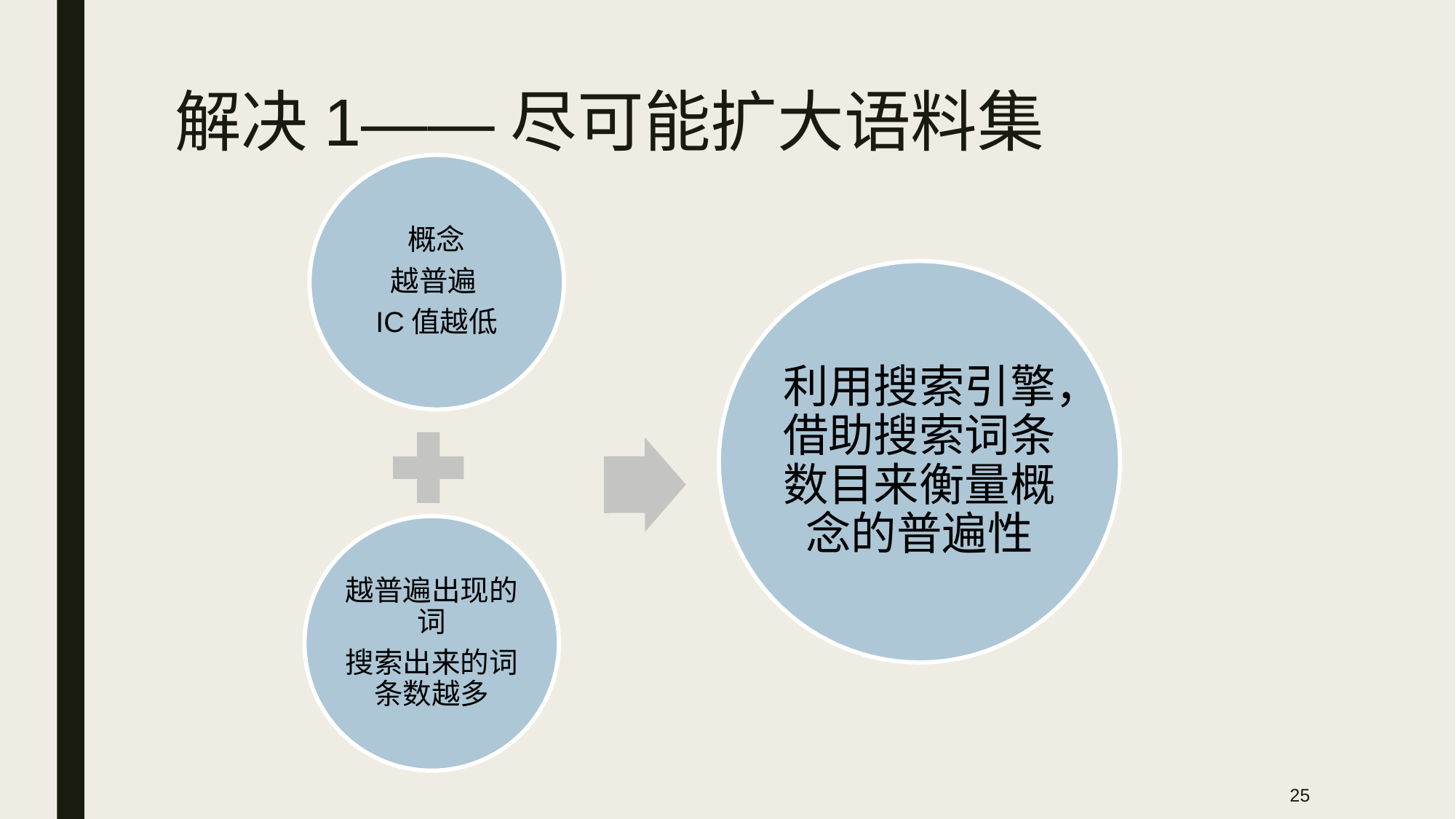

# 解决1——尽可能扩大语料集
概念
越普遍
IC值越低

越普遍出现的词
搜索出来的词条数越多

利用搜索引擎，借助搜索词条数目来衡量概念的普遍性
25